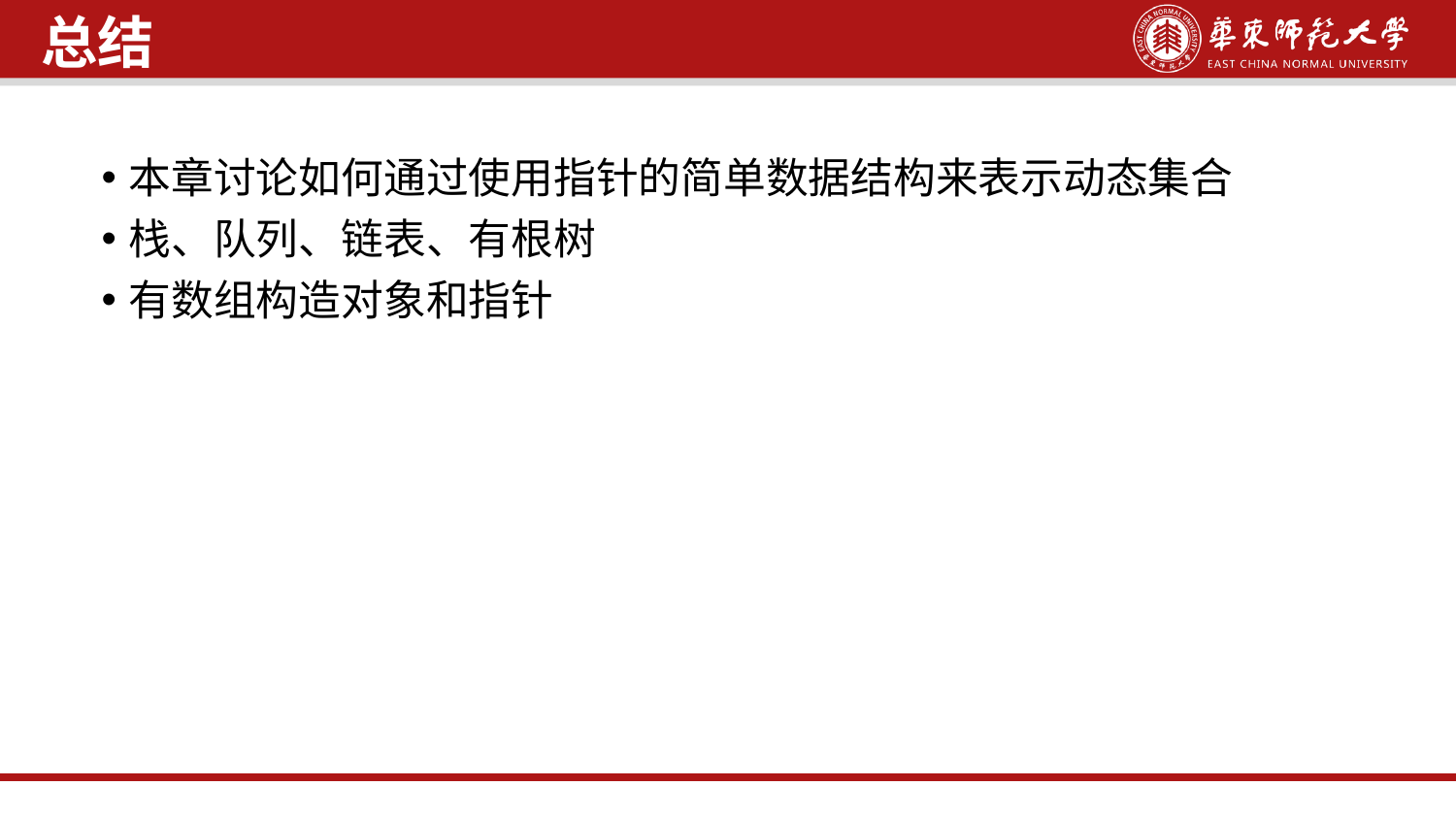

总结
本章讨论如何通过使用指针的简单数据结构来表示动态集合
栈、队列、链表、有根树
有数组构造对象和指针